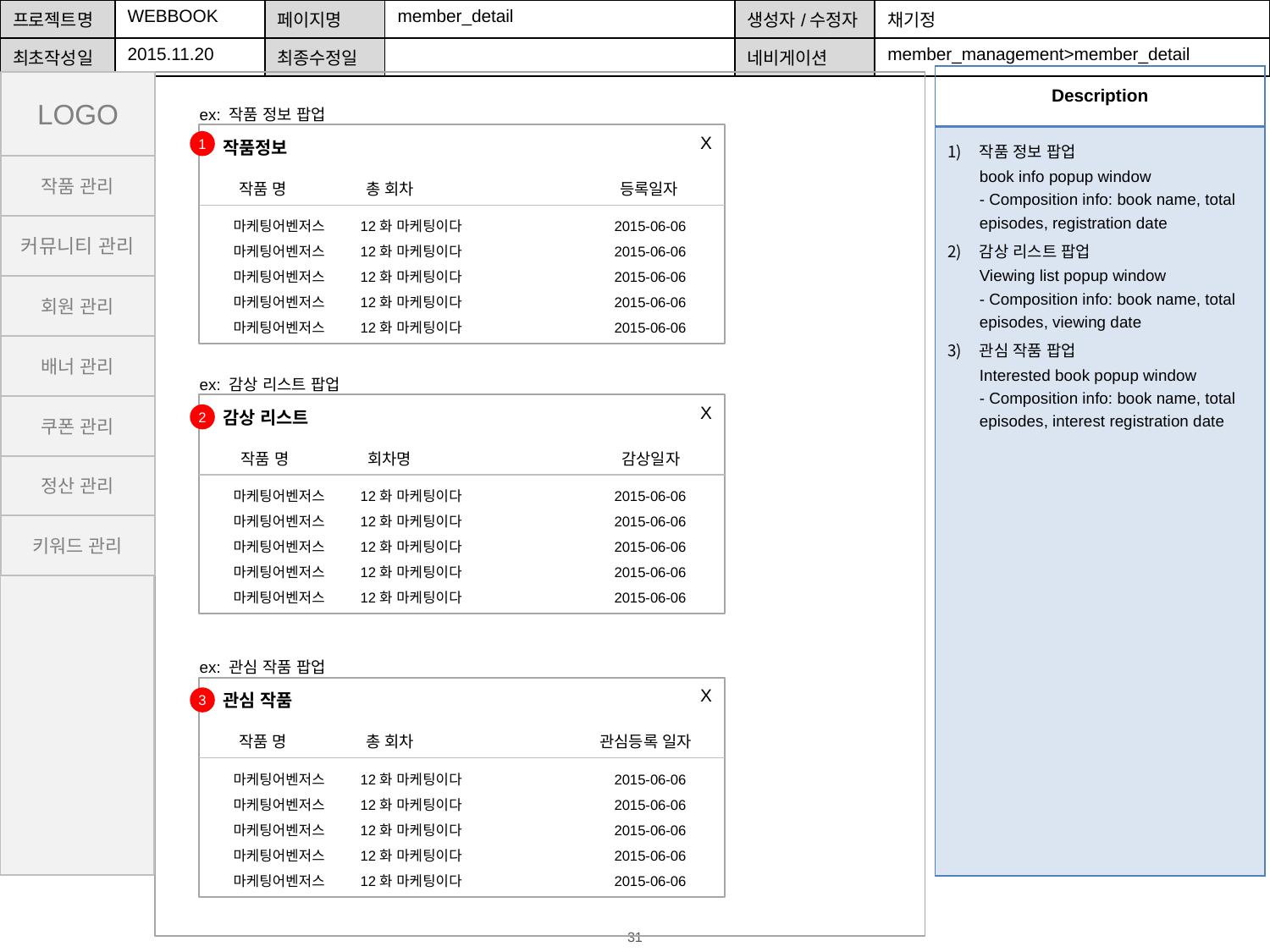

| 프로젝트명 | WEBBOOK | 페이지명 | member\_detail | 생성자/수정자 | 채기정 |
| --- | --- | --- | --- | --- | --- |
| 최초작성일 | 2015.11.20 | 최종수정일 |  | 네비게이션 | member\_management>member\_detail |
| Description |
| --- |
| 작품 정보 팝업 book info popup window - Composition info: book name, total episodes, registration date 감상 리스트 팝업 Viewing list popup window - Composition info: book name, total episodes, viewing date 관심 작품 팝업 Interested book popup window - Composition info: book name, total episodes, interest registration date |
LOGO

ex: 작품 정보 팝업

X
작품정보
1
작품 관리
작품 명	총 회차		등록일자
마케팅어벤저스	12화 마케팅이다		2015-06-06
마케팅어벤저스	12화 마케팅이다		2015-06-06
마케팅어벤저스	12화 마케팅이다		2015-06-06
마케팅어벤저스	12화 마케팅이다		2015-06-06
마케팅어벤저스	12화 마케팅이다		2015-06-06
커뮤니티 관리
회원 관리
배너 관리
ex: 감상 리스트 팝업

X
쿠폰 관리
감상 리스트
2
작품 명	회차명		감상일자
정산 관리
마케팅어벤저스	12화 마케팅이다		2015-06-06
마케팅어벤저스	12화 마케팅이다		2015-06-06
마케팅어벤저스	12화 마케팅이다		2015-06-06
마케팅어벤저스	12화 마케팅이다		2015-06-06
마케팅어벤저스	12화 마케팅이다		2015-06-06
키워드 관리

ex: 관심 작품 팝업

X
관심 작품
3
작품 명	총 회차	                        관심등록 일자
마케팅어벤저스	12화 마케팅이다		2015-06-06
마케팅어벤저스	12화 마케팅이다		2015-06-06
마케팅어벤저스	12화 마케팅이다		2015-06-06
마케팅어벤저스	12화 마케팅이다		2015-06-06
마케팅어벤저스	12화 마케팅이다		2015-06-06